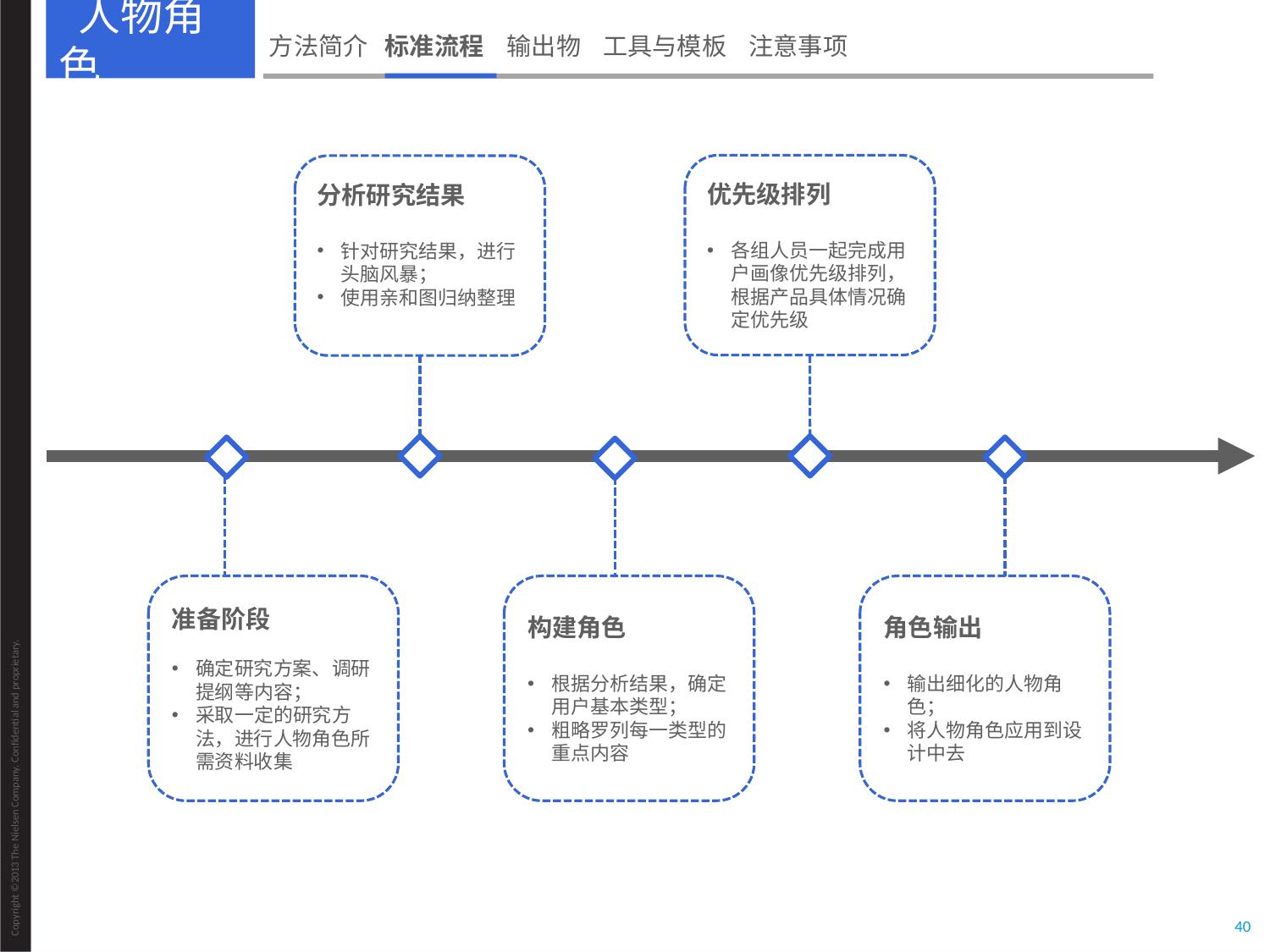

人物角色
方法简介   标准流程    输出物    工具与模板    注意事项

优先级排列

各组人员一起完成用户画像优先级排列，根据产品具体情况确定优先级
分析研究结果

针对研究结果，进行头脑风暴；
使用亲和图归纳整理

准备阶段

确定研究方案、调研提纲等内容；
采取一定的研究方法，进行人物角色所需资料收集
构建角色

根据分析结果，确定用户基本类型；
粗略罗列每一类型的重点内容
角色输出

输出细化的人物角色；
将人物角色应用到设计中去